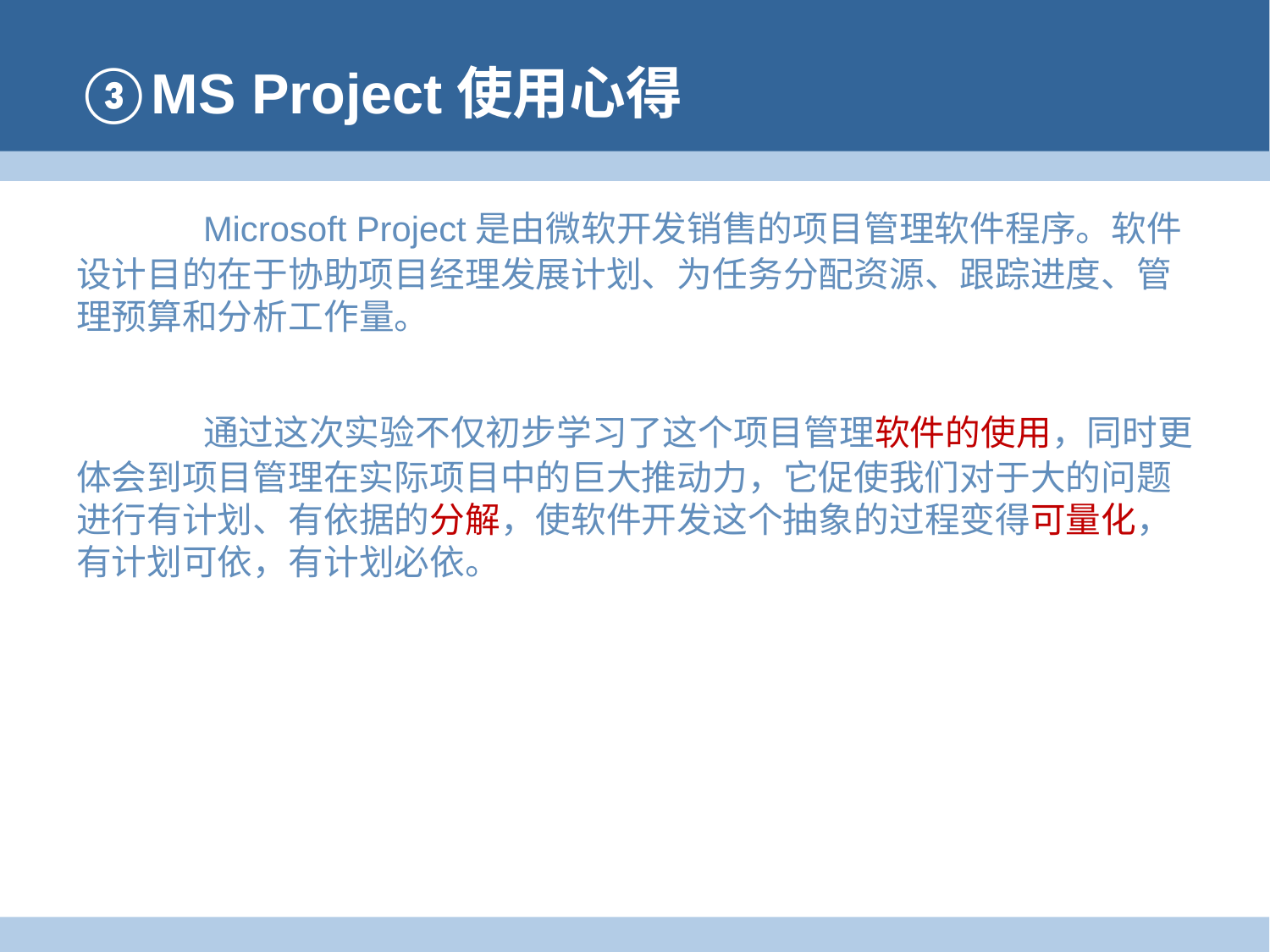

# ③MS Project使用心得
	Microsoft Project是由微软开发销售的项目管理软件程序。软件设计目的在于协助项目经理发展计划、为任务分配资源、跟踪进度、管理预算和分析工作量。

	通过这次实验不仅初步学习了这个项目管理软件的使用，同时更体会到项目管理在实际项目中的巨大推动力，它促使我们对于大的问题进行有计划、有依据的分解，使软件开发这个抽象的过程变得可量化，有计划可依，有计划必依。